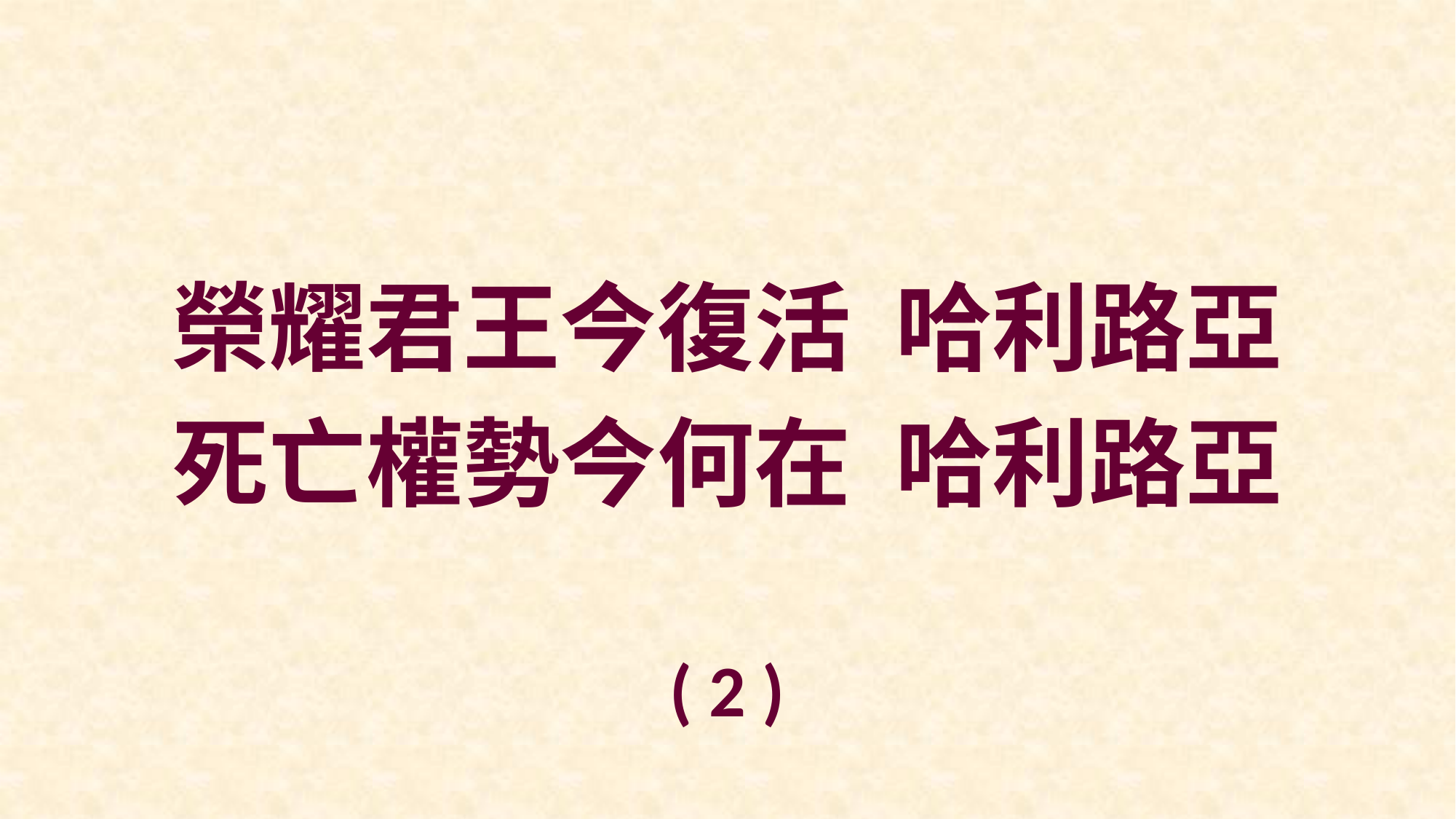

榮耀君王今復活  哈利路亞
死亡權勢今何在  哈利路亞
( 2 )